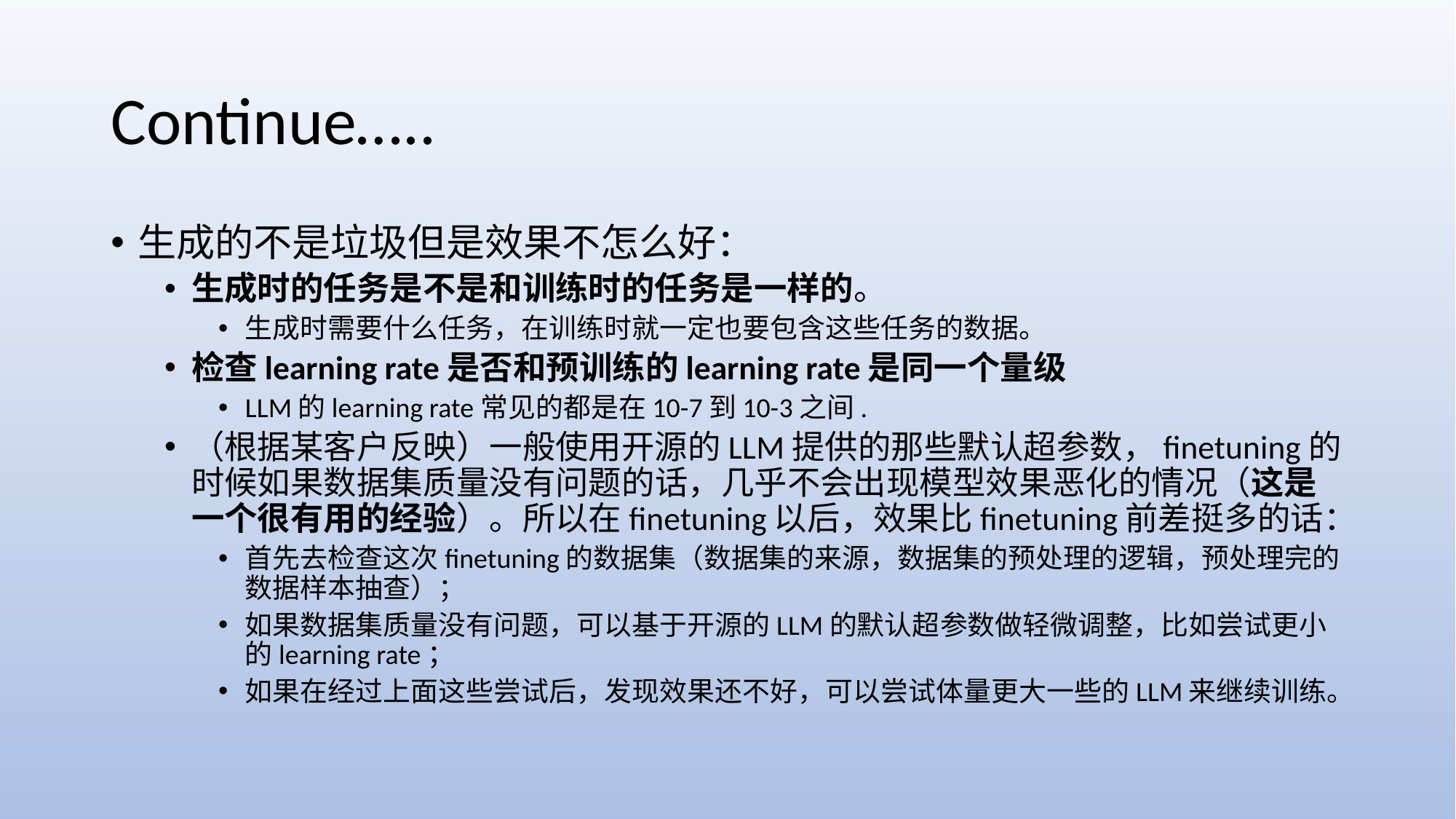

# Continue…..
生成的不是垃圾但是效果不怎么好：
生成时的任务是不是和训练时的任务是一样的。
生成时需要什么任务，在训练时就一定也要包含这些任务的数据。
检查learning rate是否和预训练的learning rate是同一个量级
LLM的learning rate常见的都是在10-7到10-3之间.
（根据某客户反映）一般使用开源的LLM提供的那些默认超参数，finetuning的时候如果数据集质量没有问题的话，几乎不会出现模型效果恶化的情况（这是一个很有用的经验）。所以在finetuning以后，效果比finetuning前差挺多的话：
首先去检查这次finetuning的数据集（数据集的来源，数据集的预处理的逻辑，预处理完的数据样本抽查）；
如果数据集质量没有问题，可以基于开源的LLM的默认超参数做轻微调整，比如尝试更小的learning rate；
如果在经过上面这些尝试后，发现效果还不好，可以尝试体量更大一些的LLM来继续训练。